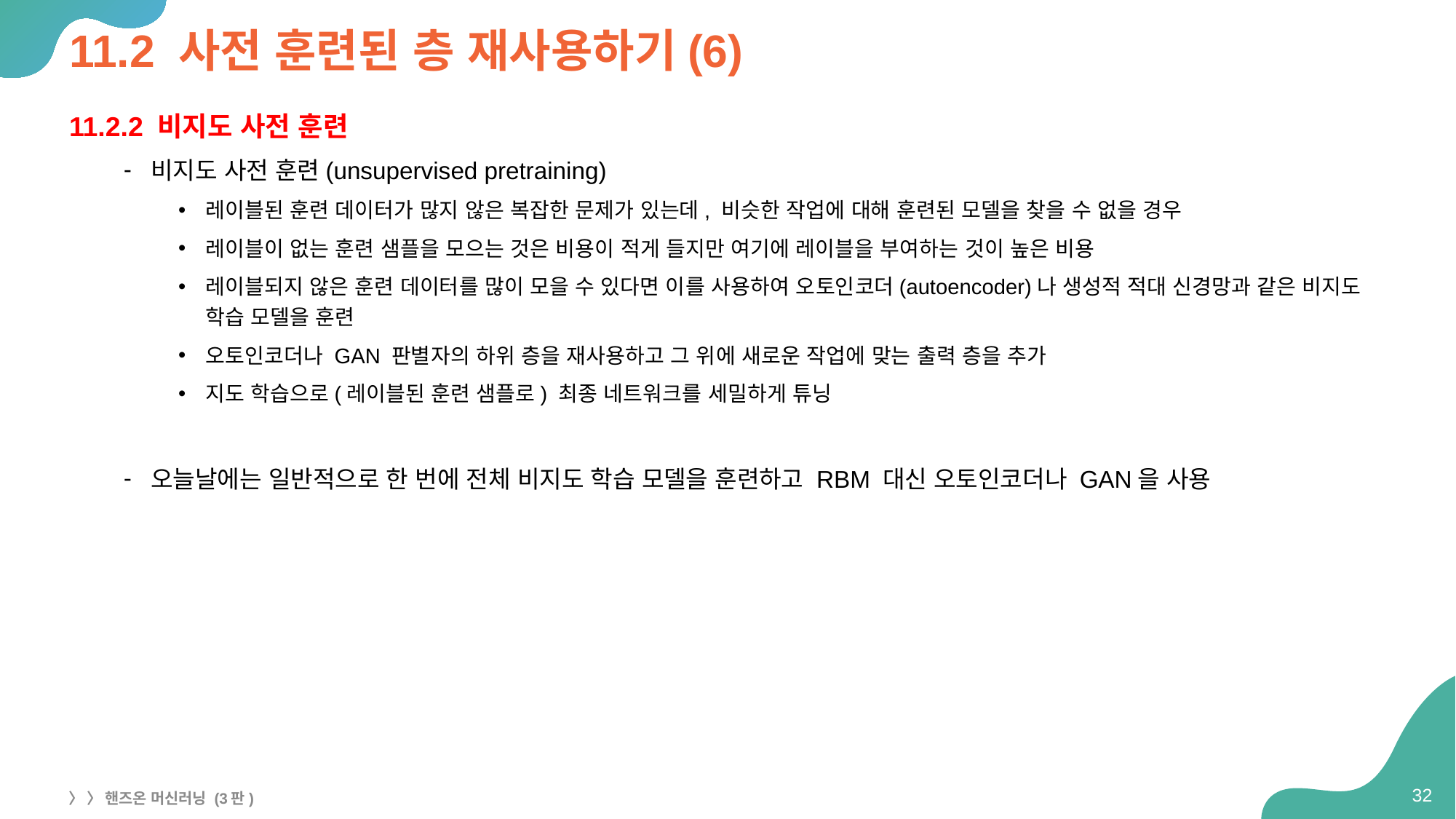

# 11.2 사전 훈련된 층 재사용하기(6)
11.2.2 비지도 사전 훈련
비지도 사전 훈련(unsupervised pretraining)
레이블된 훈련 데이터가 많지 않은 복잡한 문제가 있는데, 비슷한 작업에 대해 훈련된 모델을 찾을 수 없을 경우
레이블이 없는 훈련 샘플을 모으는 것은 비용이 적게 들지만 여기에 레이블을 부여하는 것이 높은 비용
레이블되지 않은 훈련 데이터를 많이 모을 수 있다면 이를 사용하여 오토인코더(autoencoder)나 생성적 적대 신경망과 같은 비지도 학습 모델을 훈련
오토인코더나 GAN 판별자의 하위 층을 재사용하고 그 위에 새로운 작업에 맞는 출력 층을 추가
지도 학습으로(레이블된 훈련 샘플로) 최종 네트워크를 세밀하게 튜닝

오늘날에는 일반적으로 한 번에 전체 비지도 학습 모델을 훈련하고 RBM 대신 오토인코더나 GAN을 사용
32
〉 〉 핸즈온 머신러닝 (3판)